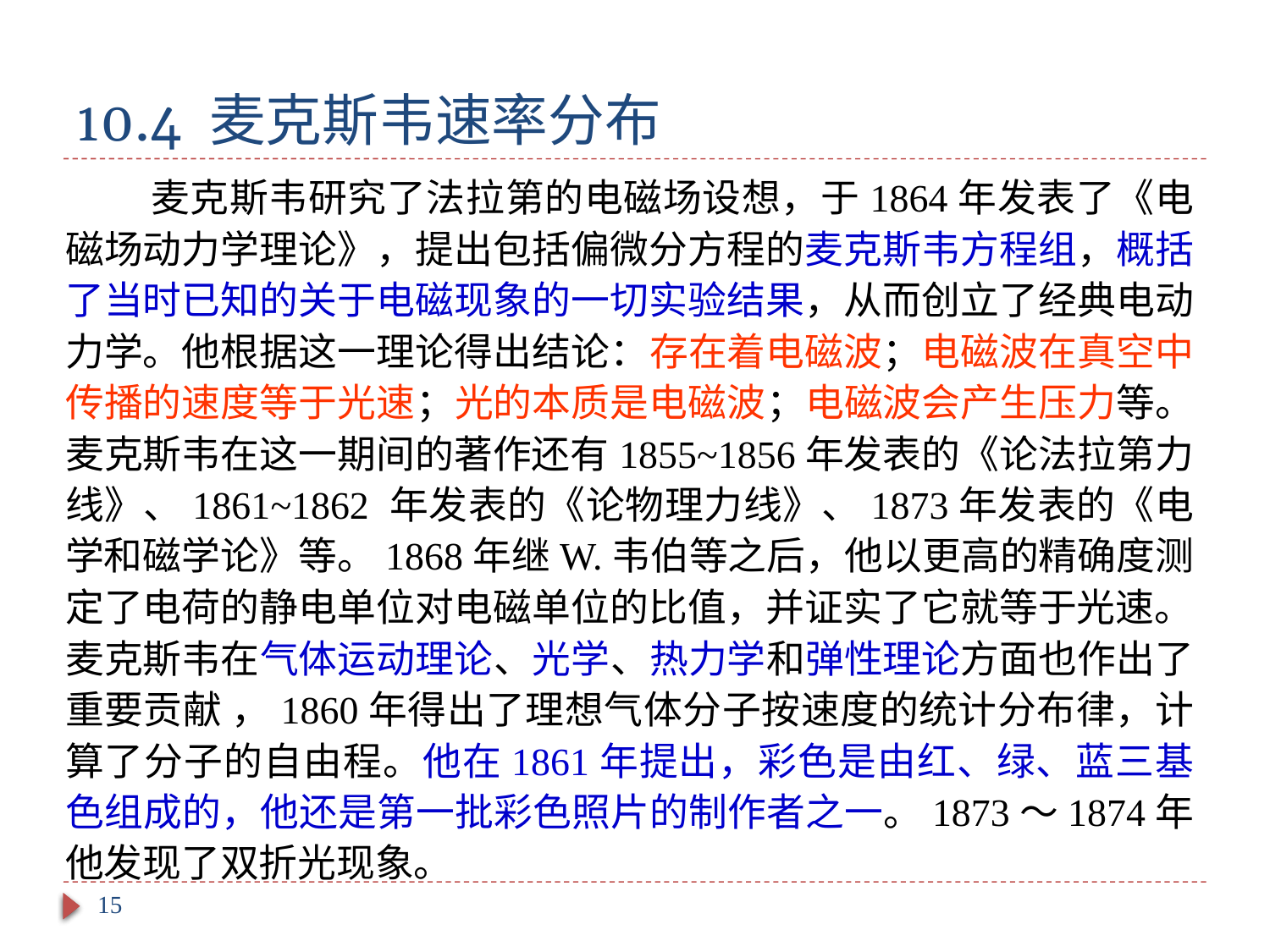

# 10.4 麦克斯韦速率分布
        麦克斯韦研究了法拉第的电磁场设想，于1864年发表了《电磁场动力学理论》，提出包括偏微分方程的麦克斯韦方程组，概括了当时已知的关于电磁现象的一切实验结果，从而创立了经典电动力学。他根据这一理论得出结论：存在着电磁波；电磁波在真空中传播的速度等于光速；光的本质是电磁波；电磁波会产生压力等。麦克斯韦在这一期间的著作还有1855~1856年发表的《论法拉第力线》、1861~1862 年发表的《论物理力线》、1873年发表的《电学和磁学论》等。1868年继W.韦伯等之后，他以更高的精确度测定了电荷的静电单位对电磁单位的比值，并证实了它就等于光速。麦克斯韦在气体运动理论、光学、热力学和弹性理论方面也作出了重要贡献 ，1860年得出了理想气体分子按速度的统计分布律，计算了分子的自由程。他在1861年提出，彩色是由红、绿、蓝三基色组成的，他还是第一批彩色照片的制作者之一。1873～1874年他发现了双折光现象。
15